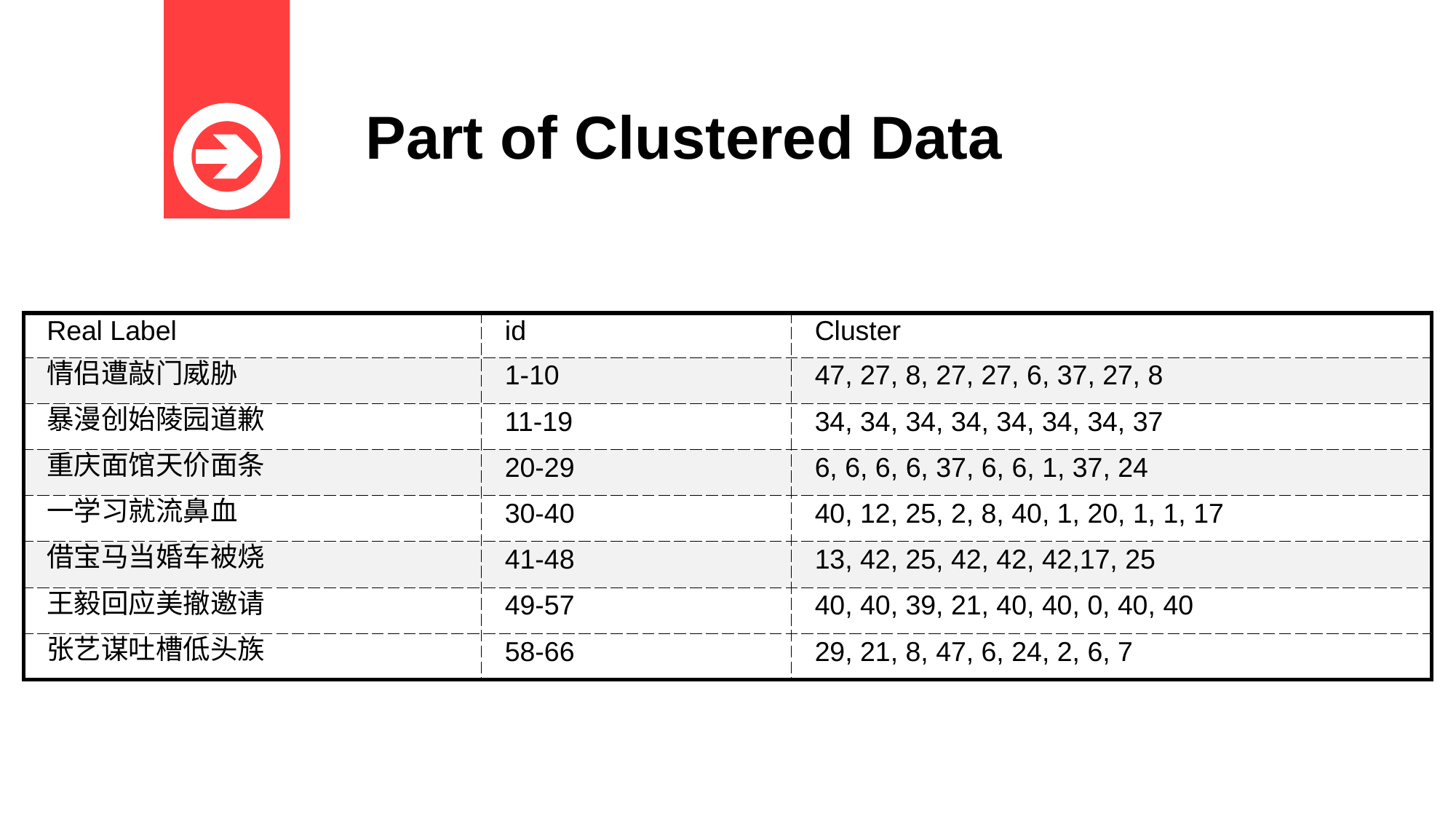

Part of Clustered Data

| Real Label | id | Cluster |
| --- | --- | --- |
| 情侣遭敲门威胁 | 1-10 | 47, 27, 8, 27, 27, 6, 37, 27, 8 |
| 暴漫创始陵园道歉 | 11-19 | 34, 34, 34, 34, 34, 34, 34, 37 |
| 重庆面馆天价面条 | 20-29 | 6, 6, 6, 6, 37, 6, 6, 1, 37, 24 |
| 一学习就流鼻血 | 30-40 | 40, 12, 25, 2, 8, 40, 1, 20, 1, 1, 17 |
| 借宝马当婚车被烧 | 41-48 | 13, 42, 25, 42, 42, 42,17, 25 |
| 王毅回应美撤邀请 | 49-57 | 40, 40, 39, 21, 40, 40, 0, 40, 40 |
| 张艺谋吐槽低头族 | 58-66 | 29, 21, 8, 47, 6, 24, 2, 6, 7 |